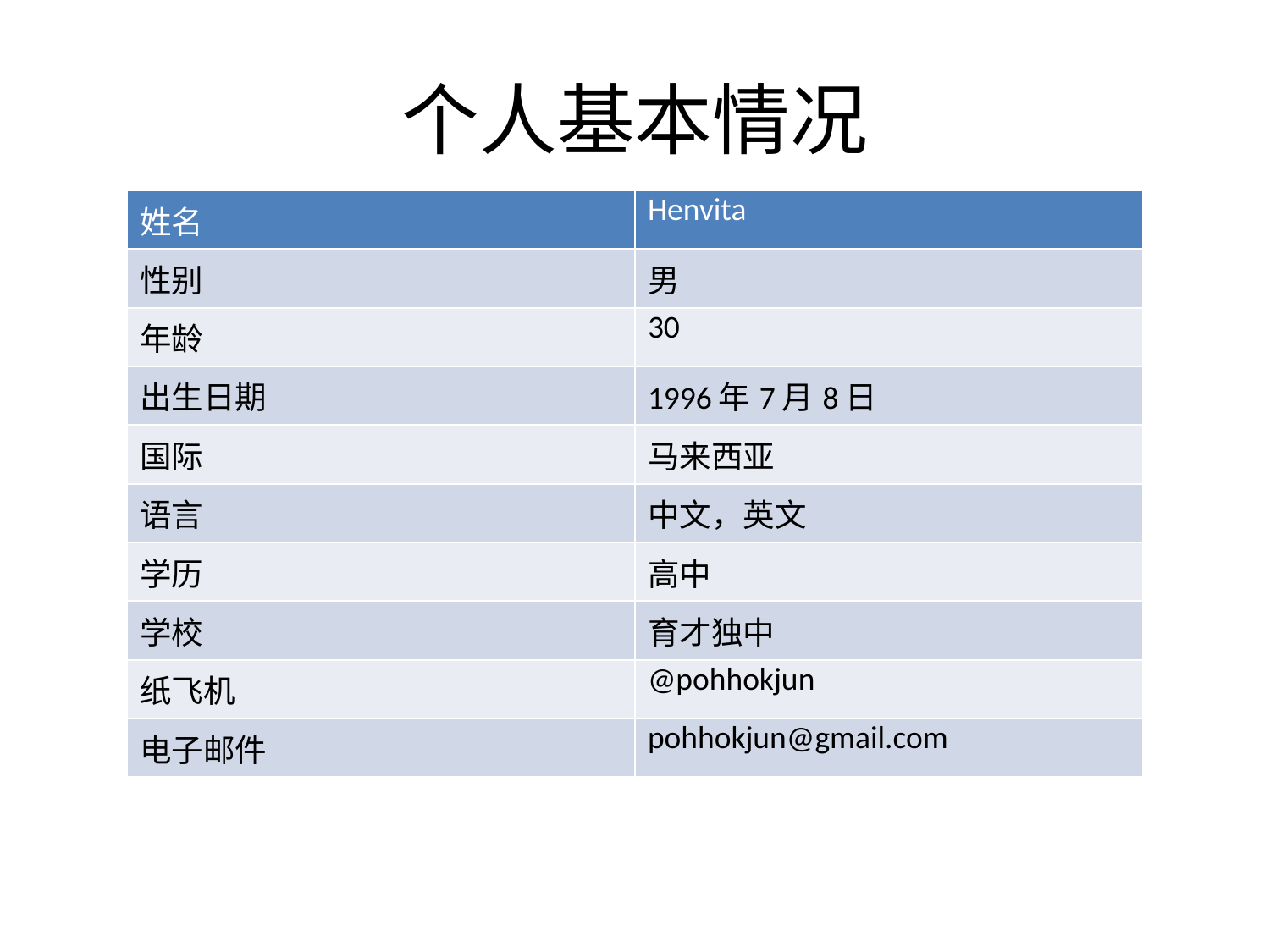

# 个人基本情况
| 姓名 | Henvita |
| --- | --- |
| 性别 | 男 |
| 年龄 | 30 |
| 出生日期 | 1996年7月8日 |
| 国际 | 马来西亚 |
| 语言 | 中文，英文 |
| 学历 | 高中 |
| 学校 | 育才独中 |
| 纸飞机 | @pohhokjun |
| 电子邮件 | pohhokjun@gmail.com |